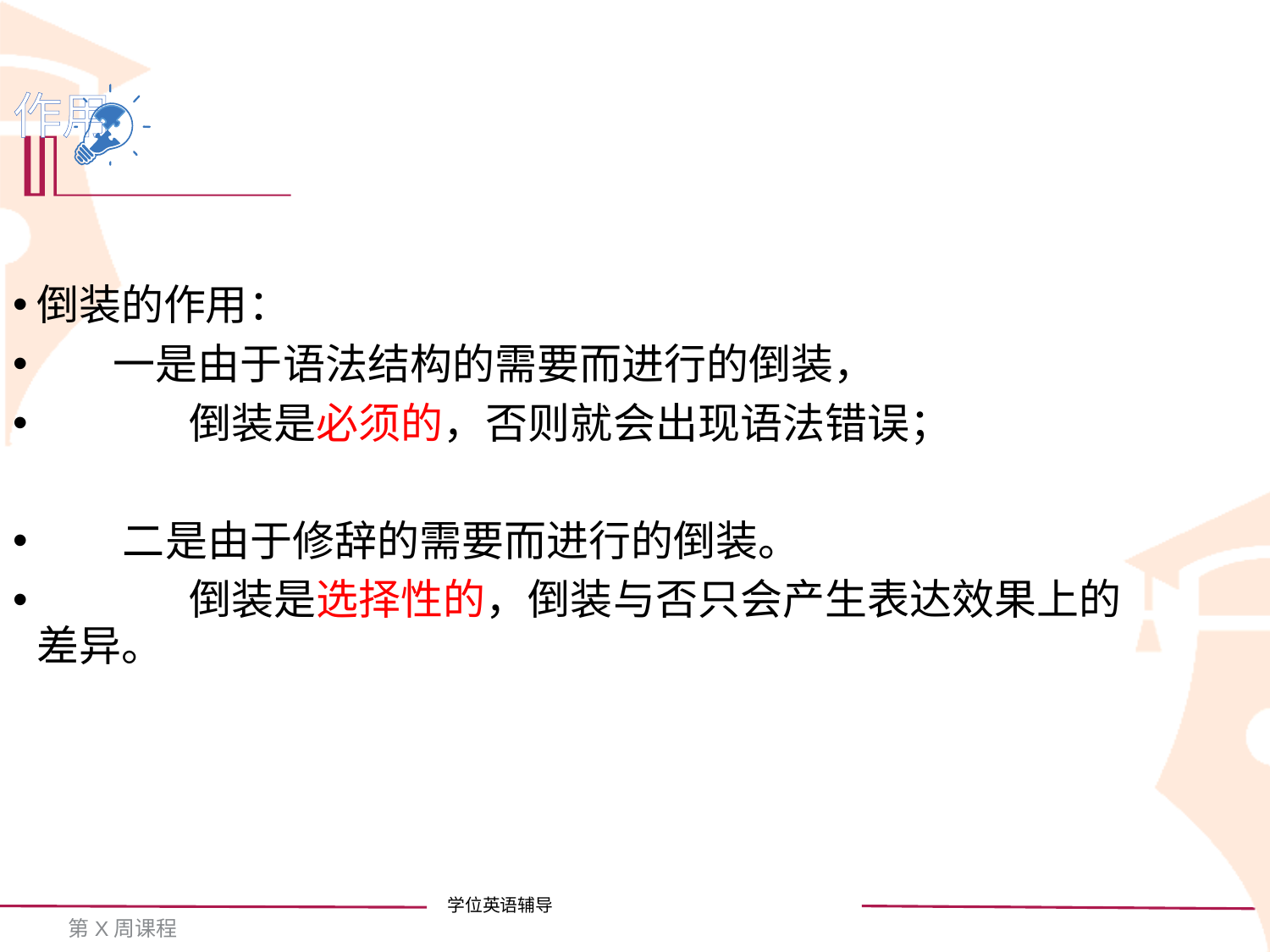

作用

倒装的作用：
       一是由于语法结构的需要而进行的倒装，
               倒装是必须的，否则就会出现语法错误；

        二是由于修辞的需要而进行的倒装。
               倒装是选择性的，倒装与否只会产生表达效果上的差异。